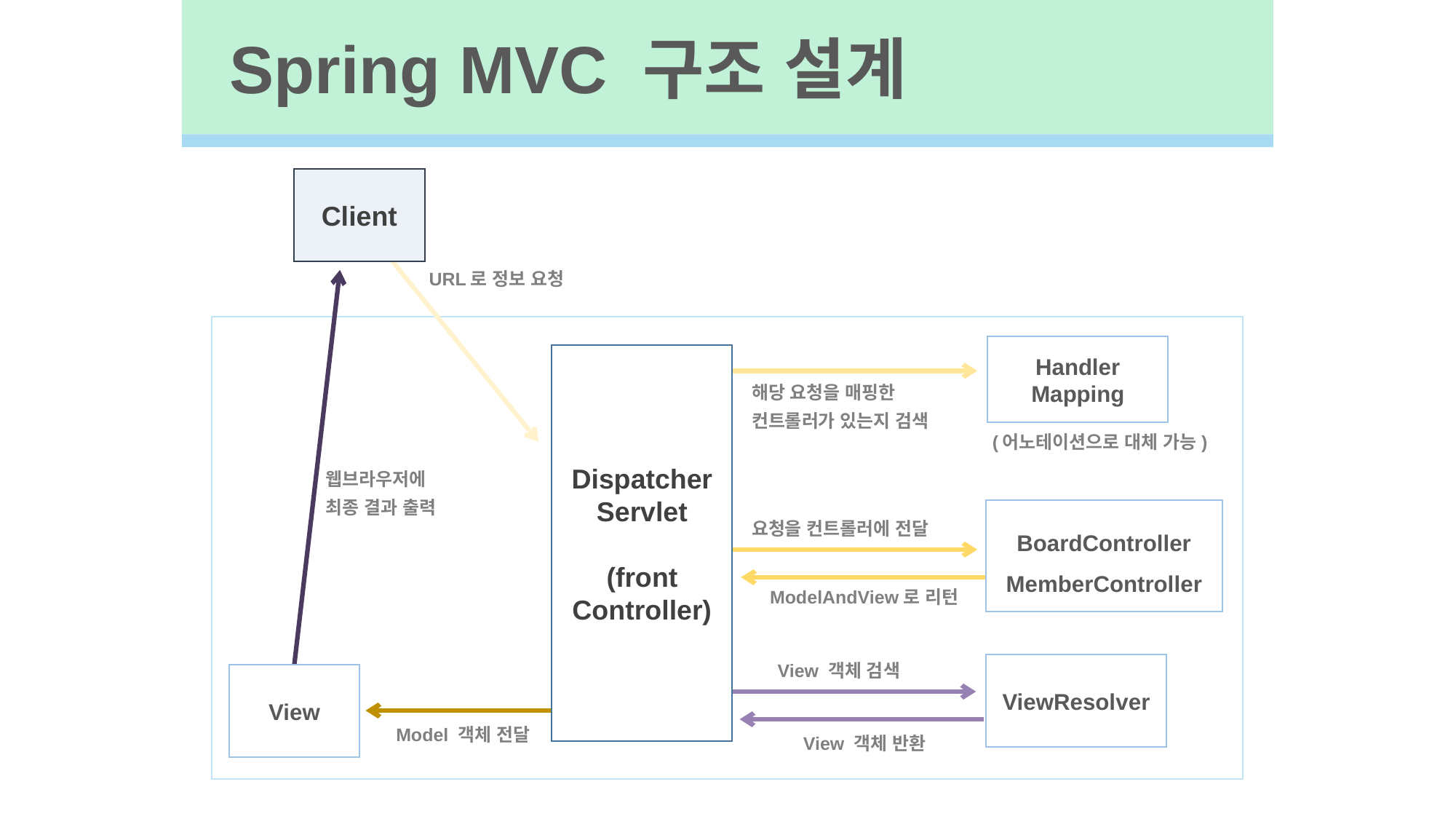

Spring MVC 구조 설계

Client
URL로 정보 요청
Handler
Mapping
Dispatcher
Servlet

(front Controller)
해당 요청을 매핑한
컨트롤러가 있는지 검색
(어노테이션으로 대체 가능)
웹브라우저에
최종 결과 출력
요청을 컨트롤러에 전달
BoardController
MemberController
ModelAndView로 리턴
View 객체 검색
ViewResolver
View
Model 객체 전달
View 객체 반환